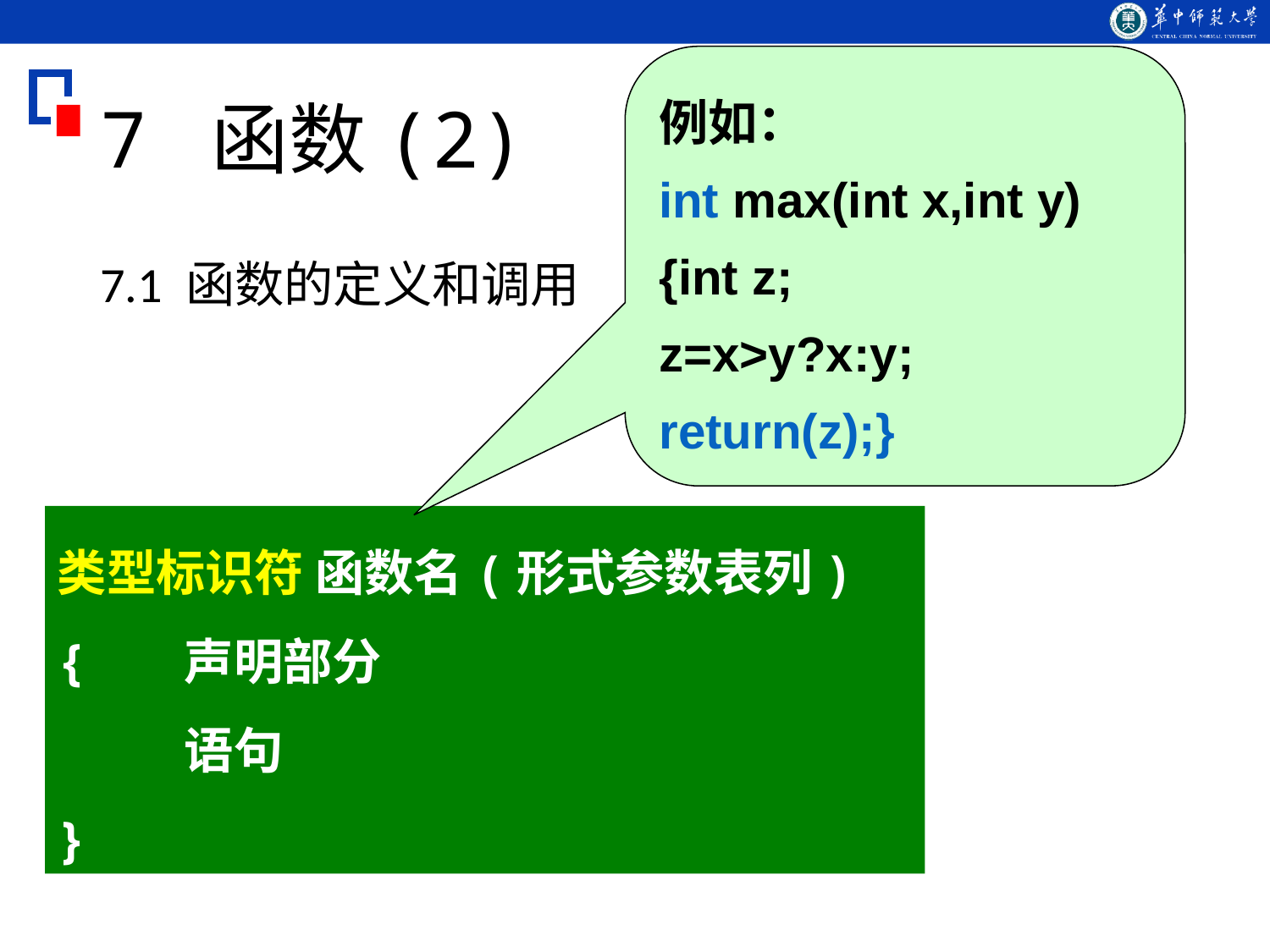

例如：
int max(int x,int y)
{int z;
z=x>y?x:y;
return(z);}
# 7 函数(2)
7.1 函数的定义和调用
类型标识符 函数名(形式参数表列)
{	声明部分
	语句
}